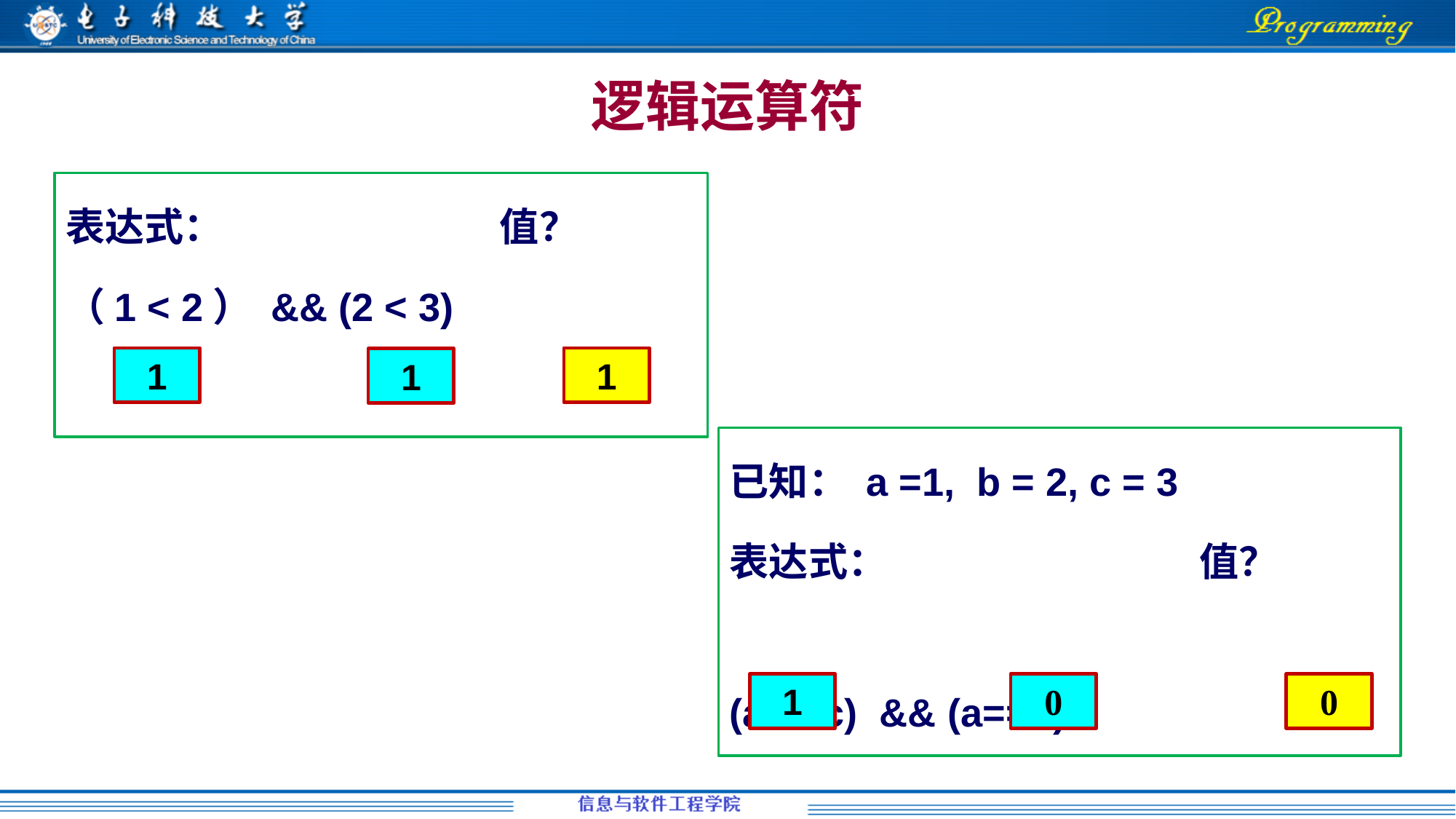

# 逻辑运算符
表达式：                               值？
（1 < 2） && (2 < 3)
1
1
1
已知： a =1,  b = 2, c = 3
表达式：                                   值？
(a != c)  && (a==b)

0
0
1